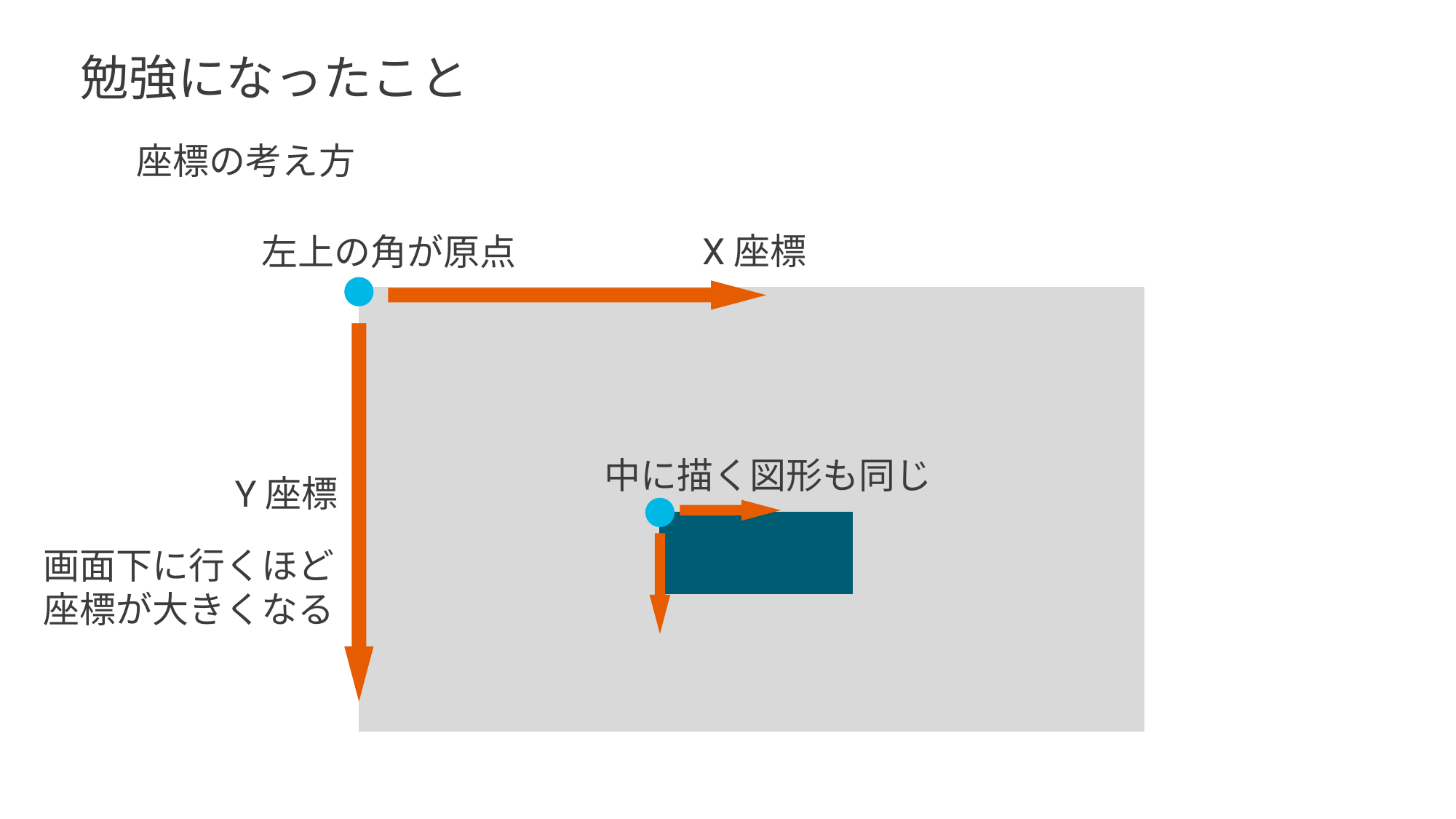

勉強になったこと
座標の考え方
X座標
左上の角が原点

中に描く図形も同じ
Y座標

画面下に行くほど
座標が大きくなる